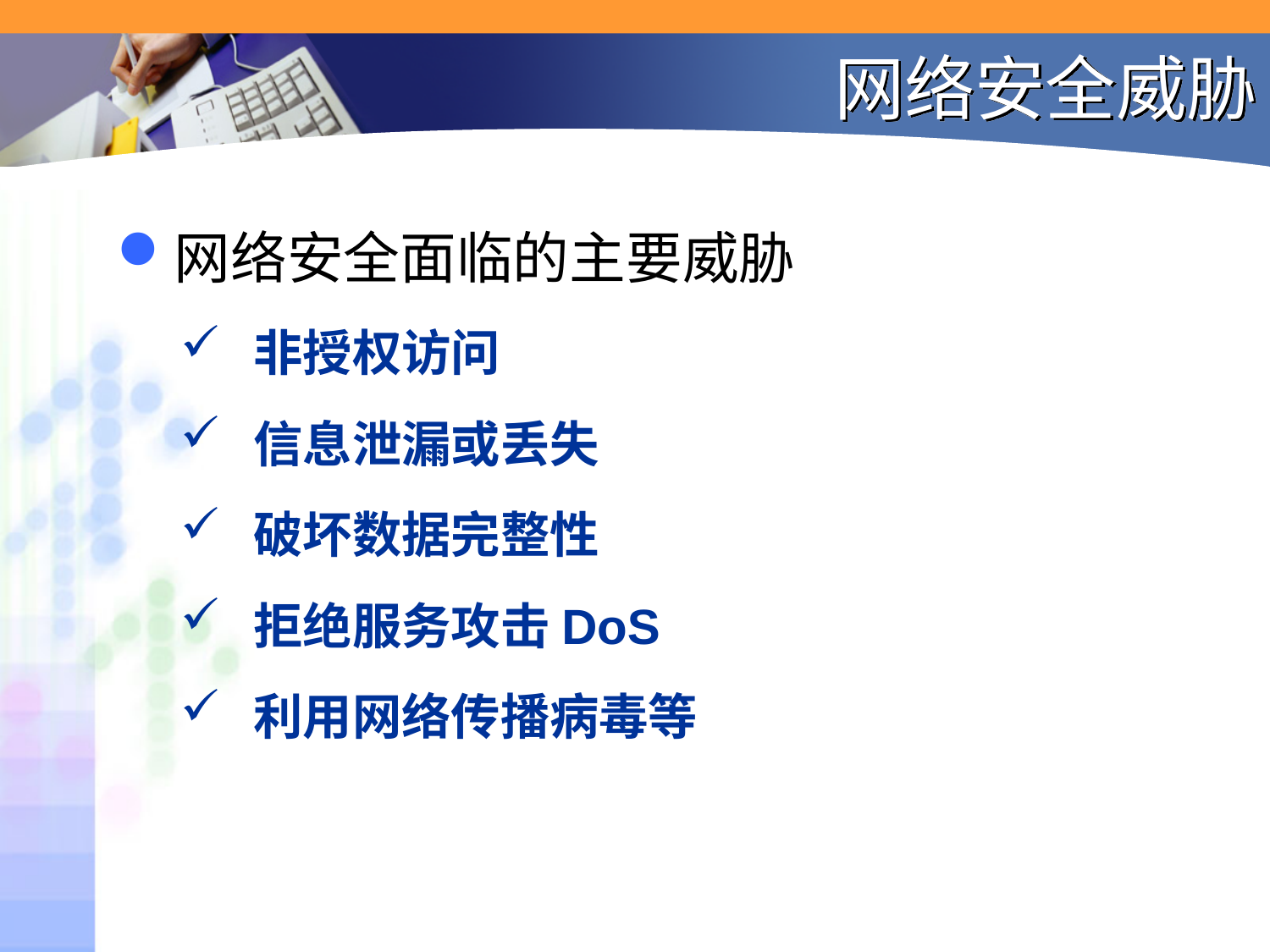

# 网络安全威胁
网络安全面临的主要威胁
非授权访问
信息泄漏或丢失
破坏数据完整性
拒绝服务攻击DoS
利用网络传播病毒等